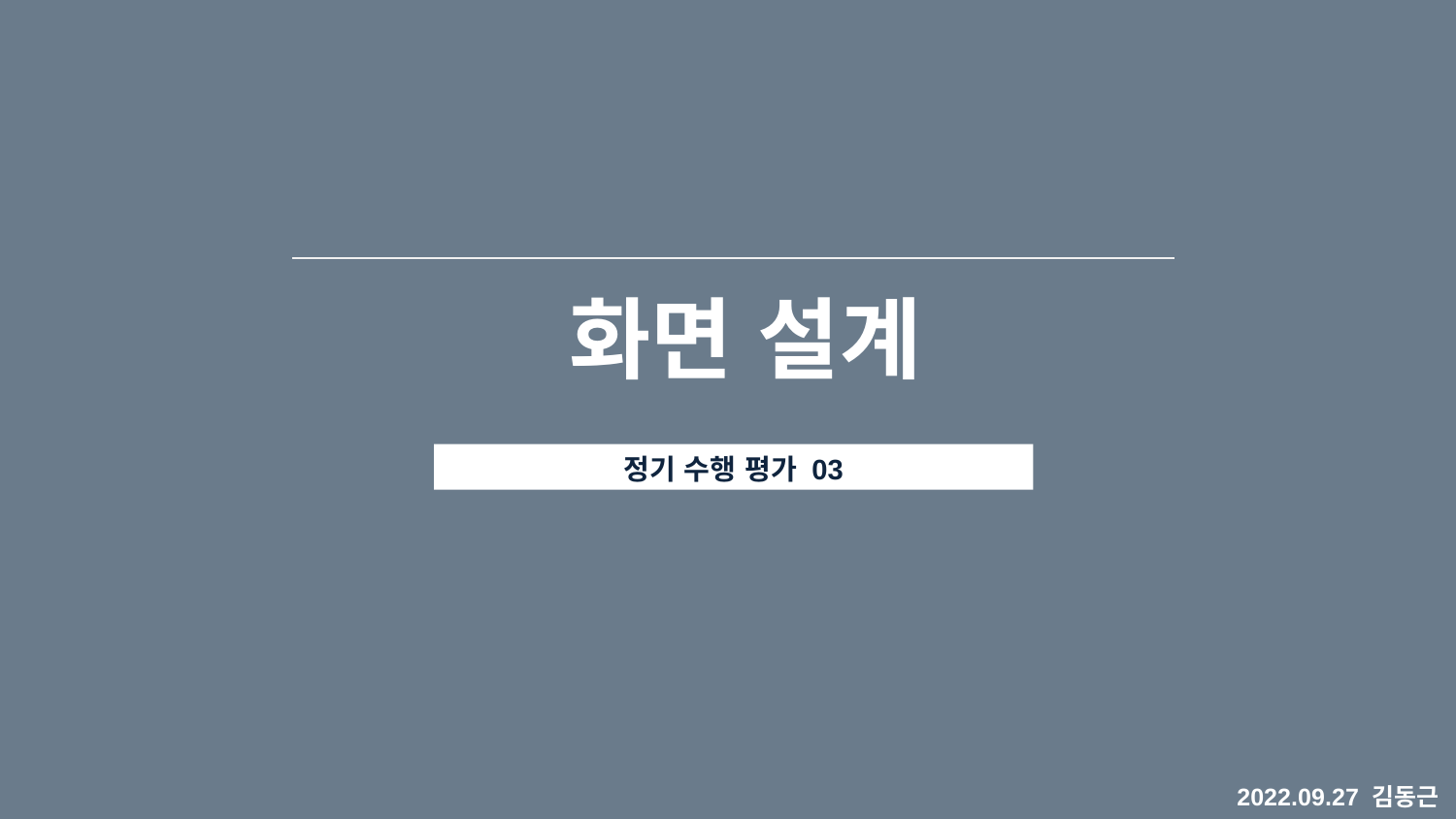

화면 설계
정기 수행 평가 03
2022.09.27 김동근